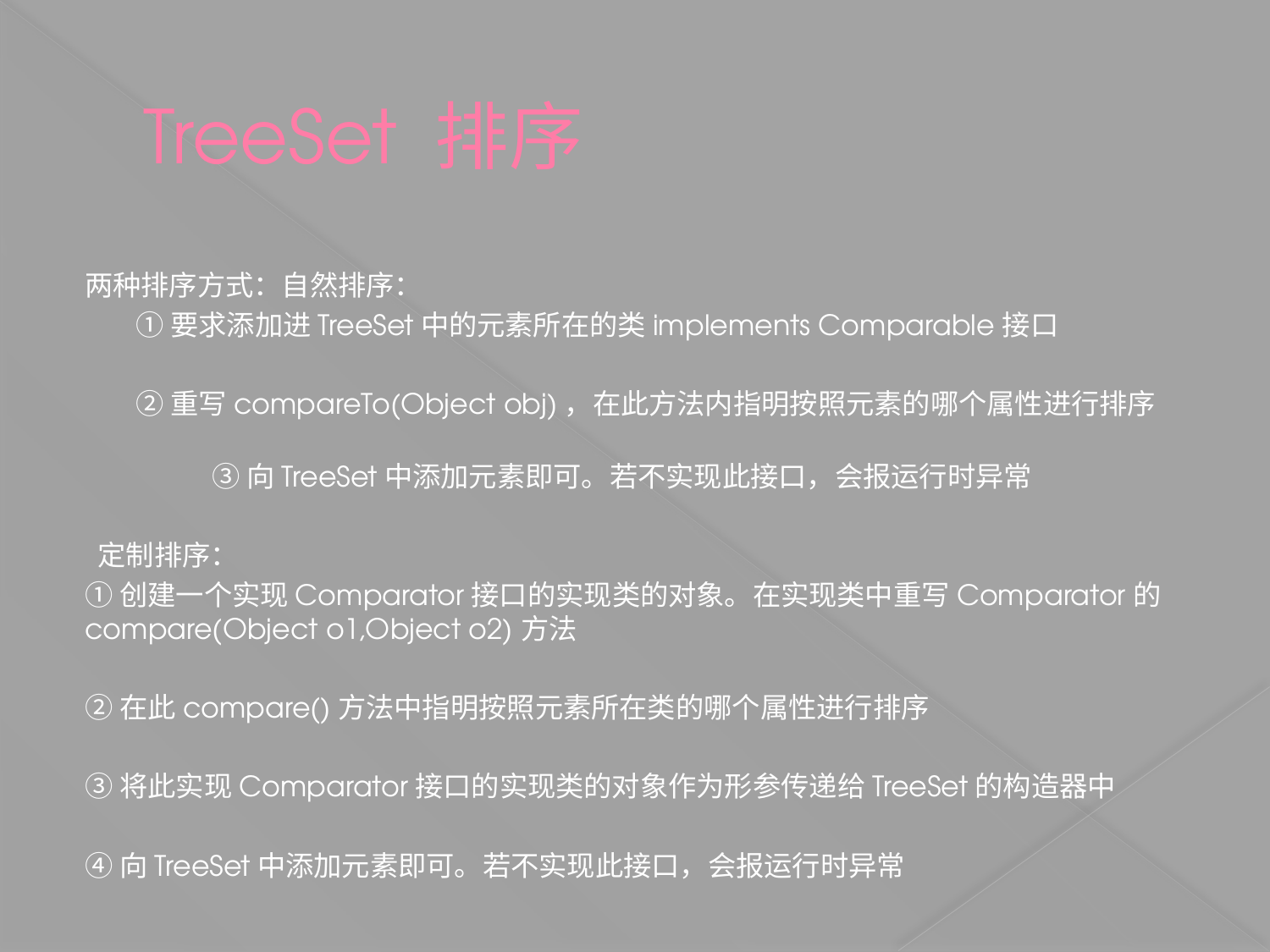

# TreeSet 排序
两种排序方式：自然排序：
        ①要求添加进TreeSet中的元素所在的类implements Comparable接口

        ②重写compareTo(Object obj)，在此方法内指明按照元素的哪个属性进行排序
									③向TreeSet中添加元素即可。若不实现此接口，会报运行时异常

 定制排序：
①创建一个实现Comparator接口的实现类的对象。在实现类中重写Comparator的compare(Object o1,Object o2)方法

②在此compare()方法中指明按照元素所在类的哪个属性进行排序

③将此实现Comparator接口的实现类的对象作为形参传递给TreeSet的构造器中

④向TreeSet中添加元素即可。若不实现此接口，会报运行时异常